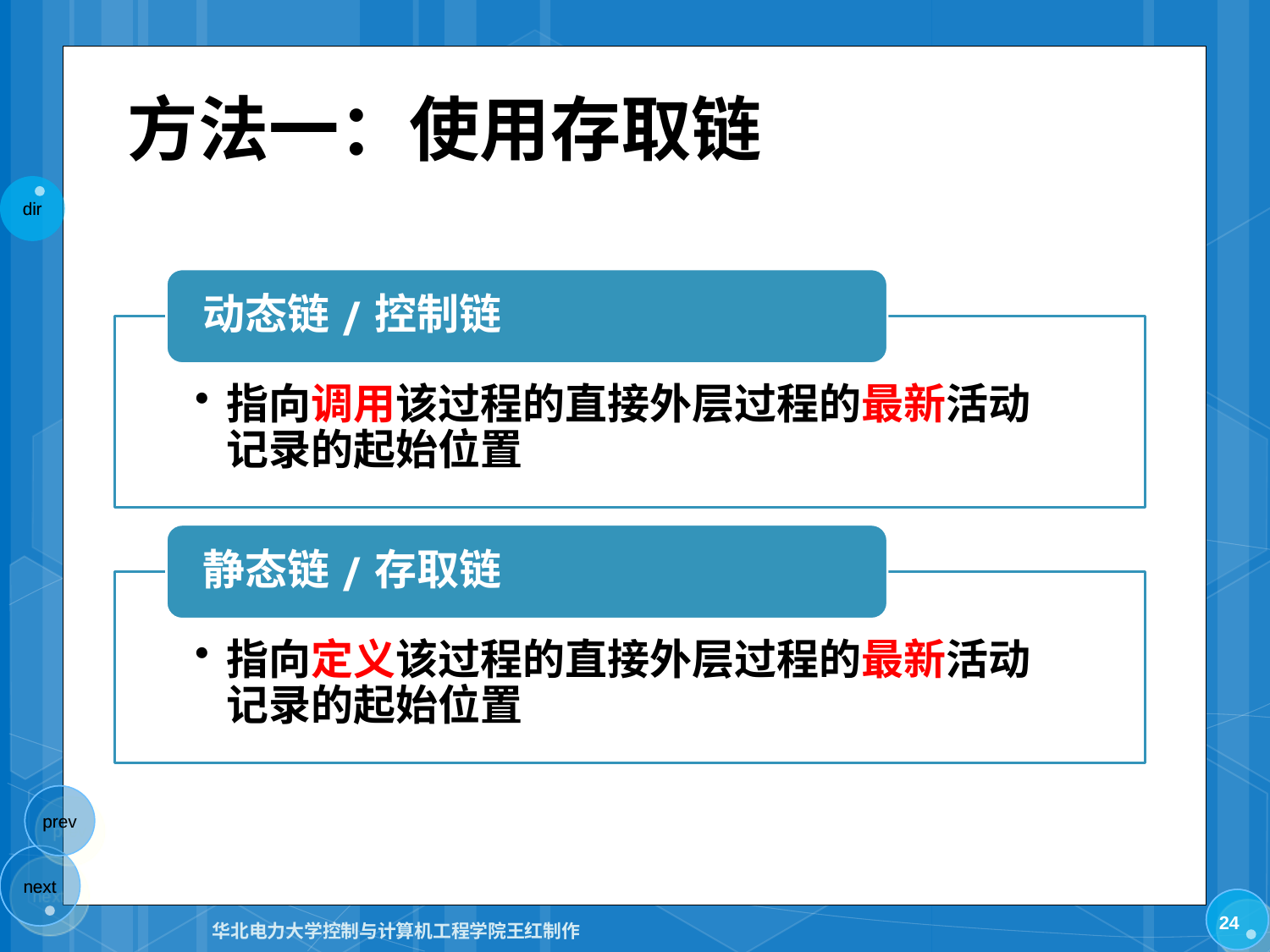

# 方法一：使用存取链
指向调用该过程的直接外层过程的最新活动记录的起始位置
动态链/控制链
指向定义该过程的直接外层过程的最新活动记录的起始位置
静态链/存取链
24
华北电力大学控制与计算机工程学院王红制作